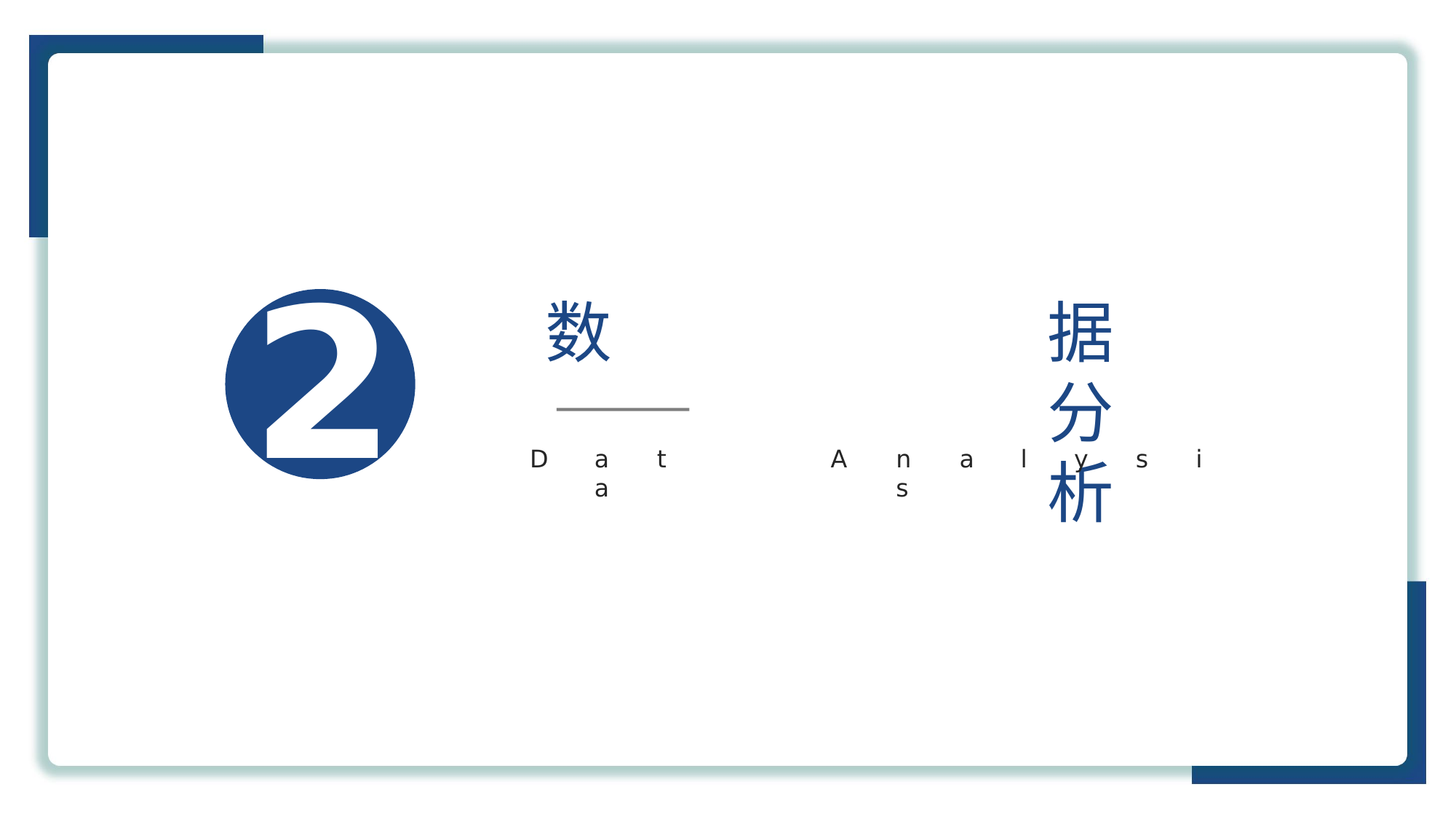

2
# 数	据	分	析

D
a	t	a
A
n	a	l	y	s	i	s